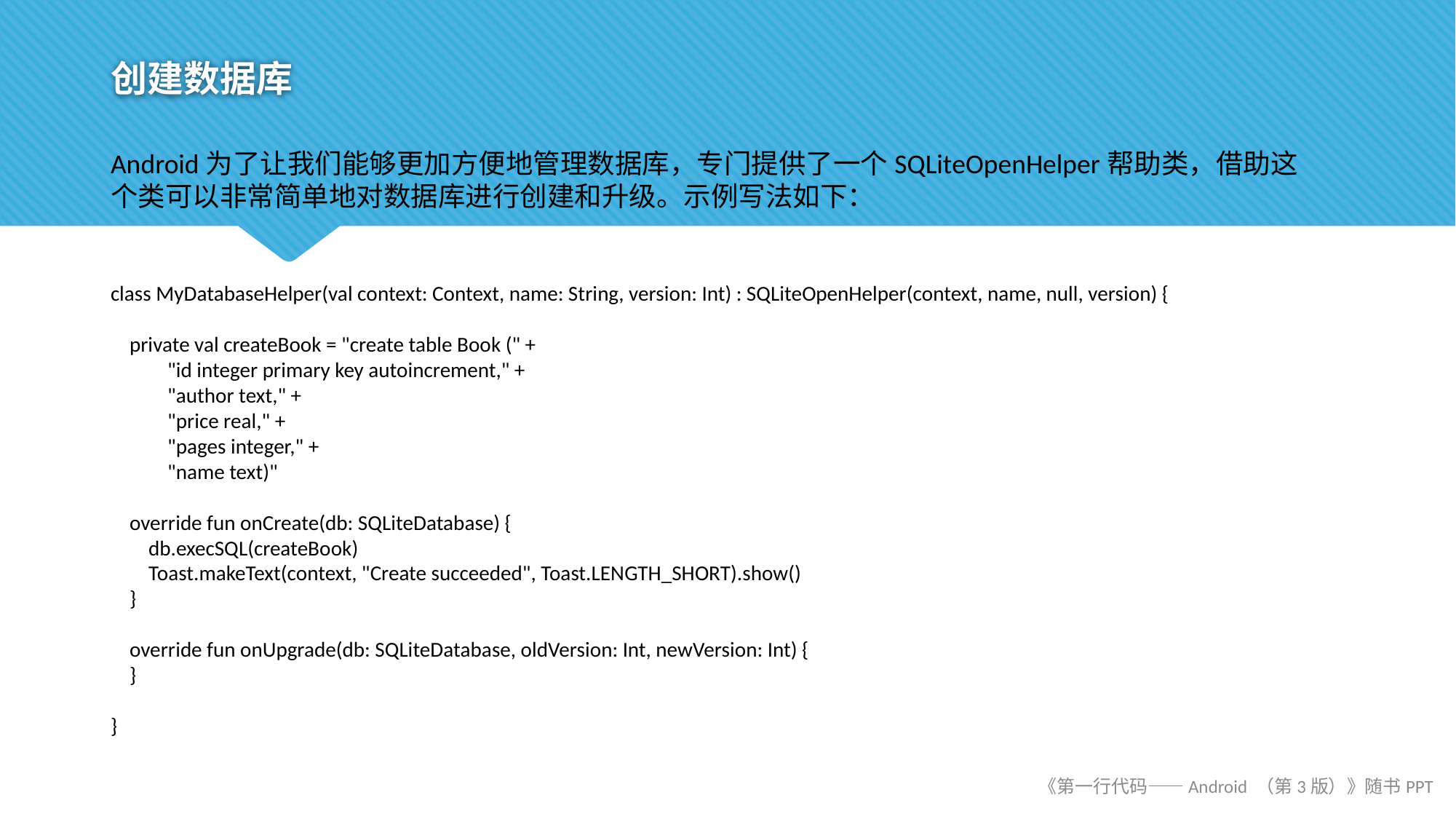

# 创建数据库
Android为了让我们能够更加方便地管理数据库，专门提供了一个SQLiteOpenHelper帮助类，借助这个类可以非常简单地对数据库进行创建和升级。示例写法如下：
class MyDatabaseHelper(val context: Context, name: String, version: Int) : SQLiteOpenHelper(context, name, null, version) {

    private val createBook = "create table Book (" +
            "id integer primary key autoincrement," +
            "author text," +
            "price real," +
            "pages integer," +
            "name text)"

    override fun onCreate(db: SQLiteDatabase) {
        db.execSQL(createBook)
        Toast.makeText(context, "Create succeeded", Toast.LENGTH_SHORT).show()
    }

    override fun onUpgrade(db: SQLiteDatabase, oldVersion: Int, newVersion: Int) {
    }

}